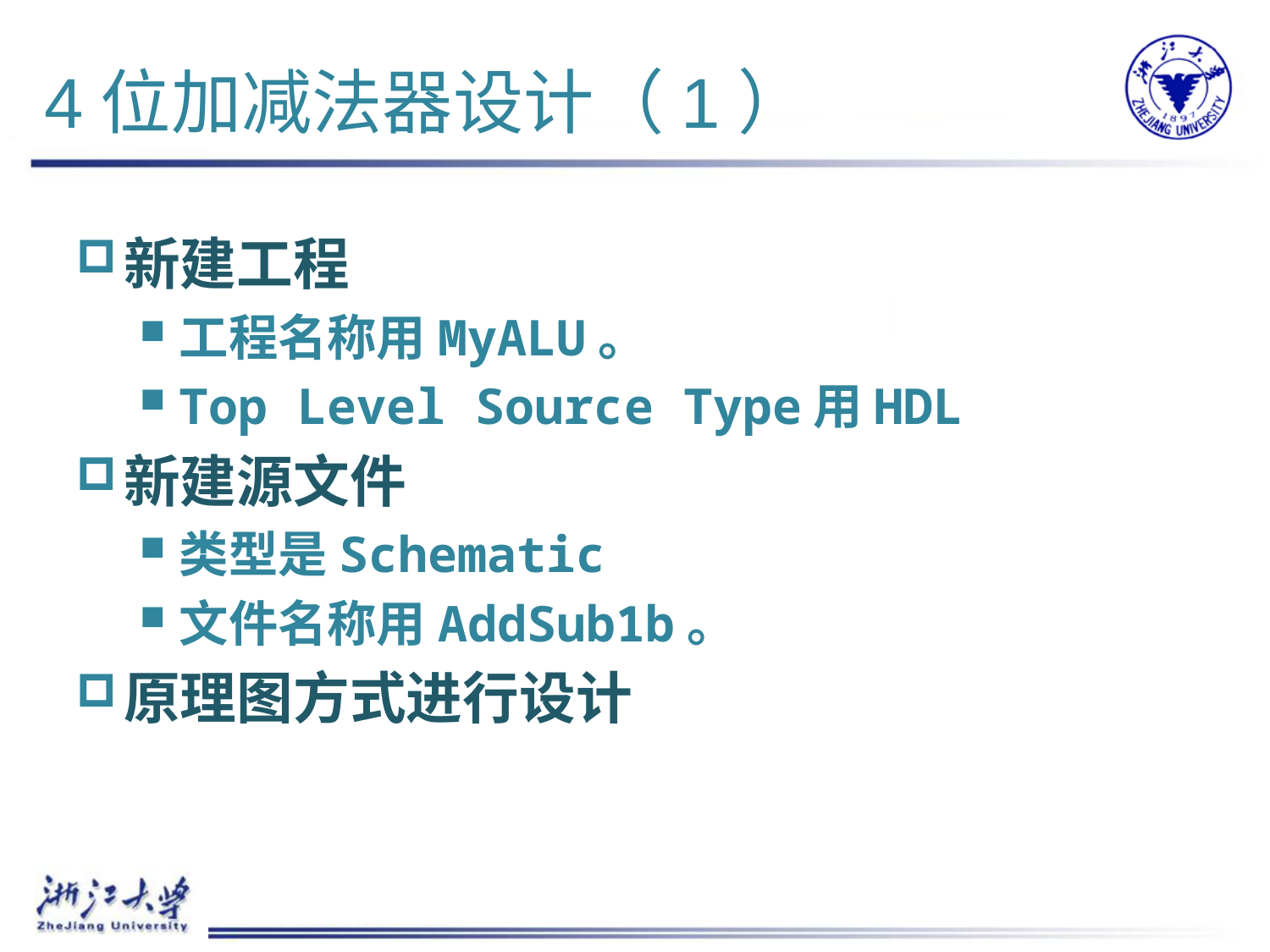

# 4位加减法器设计（1）
新建工程
工程名称用MyALU。
Top Level Source Type用HDL
新建源文件
类型是Schematic
文件名称用AddSub1b。
原理图方式进行设计